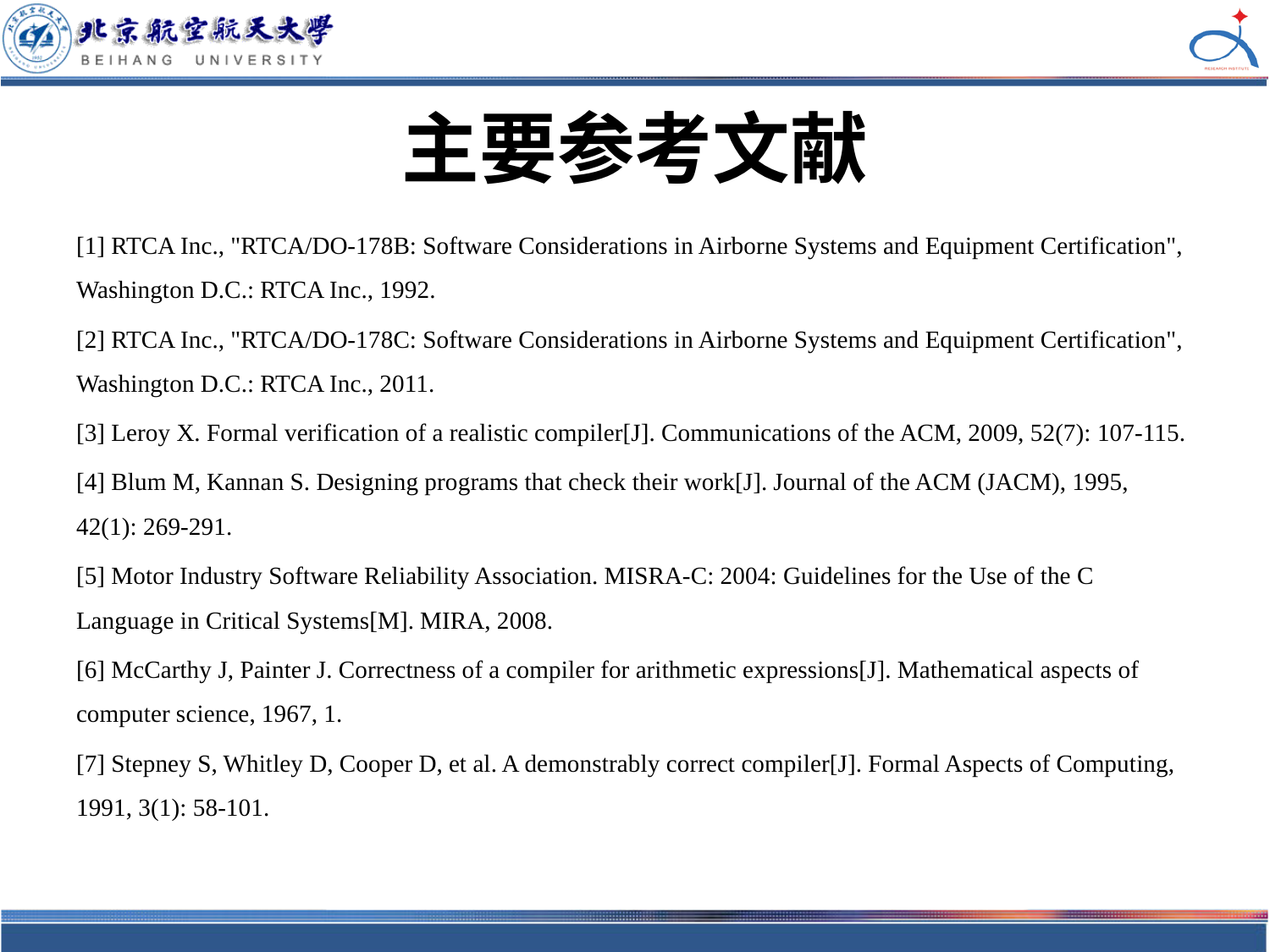

# 主要参考文献
[1] RTCA Inc., "RTCA/DO-178B: Software Considerations in Airborne Systems and Equipment Certification", Washington D.C.: RTCA Inc., 1992.
[2] RTCA Inc., "RTCA/DO-178C: Software Considerations in Airborne Systems and Equipment Certification", Washington D.C.: RTCA Inc., 2011.
[3] Leroy X. Formal verification of a realistic compiler[J]. Communications of the ACM, 2009, 52(7): 107-115.
[4] Blum M, Kannan S. Designing programs that check their work[J]. Journal of the ACM (JACM), 1995, 42(1): 269-291.
[5] Motor Industry Software Reliability Association. MISRA-C: 2004: Guidelines for the Use of the C Language in Critical Systems[M]. MIRA, 2008.
[6] McCarthy J, Painter J. Correctness of a compiler for arithmetic expressions[J]. Mathematical aspects of computer science, 1967, 1.
[7] Stepney S, Whitley D, Cooper D, et al. A demonstrably correct compiler[J]. Formal Aspects of Computing, 1991, 3(1): 58-101.